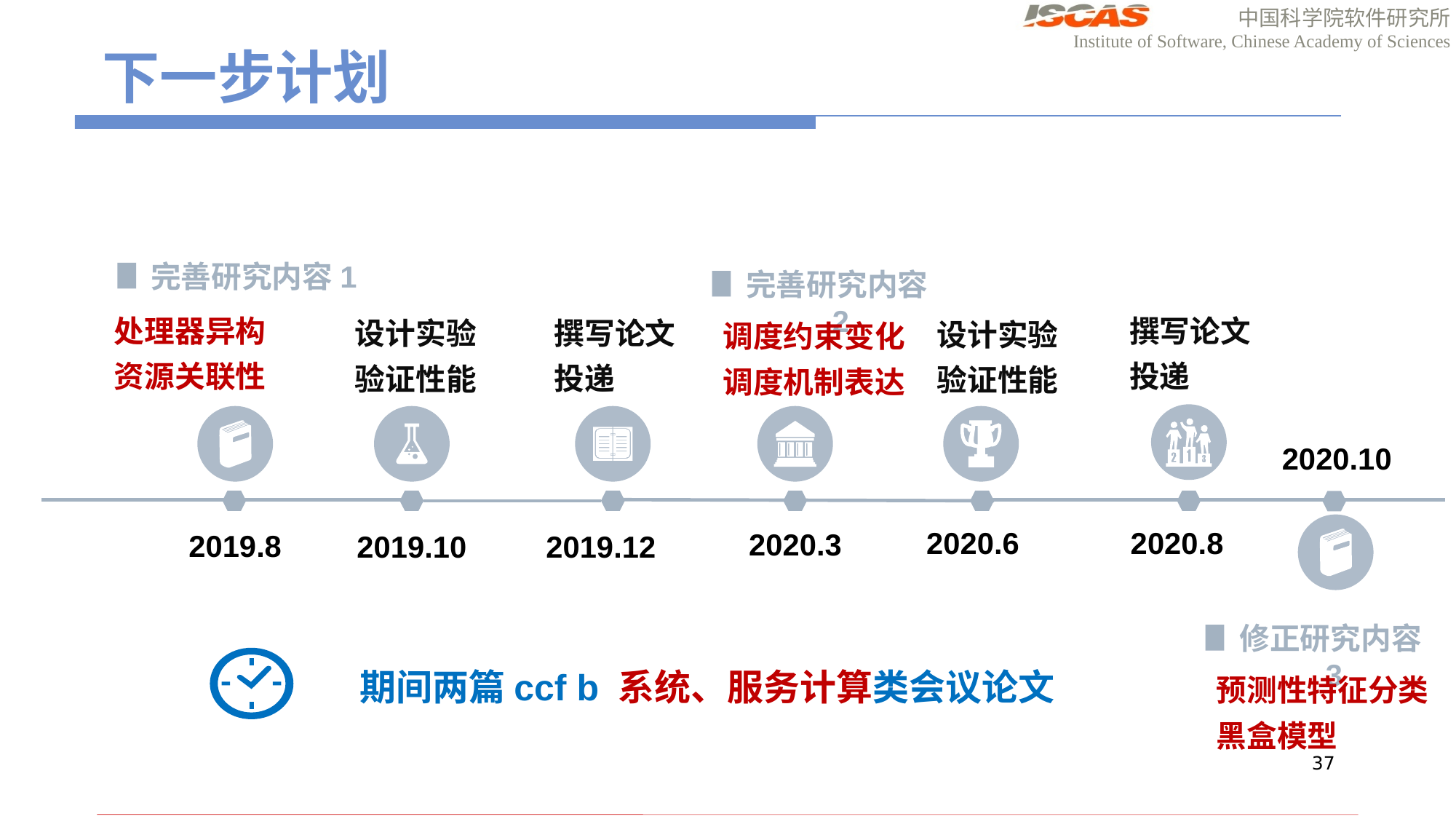

# 下一步计划
完善研究内容1

完善研究内容2

撰写论文投递
处理器异构
资源关联性
撰写论文投递
设计实验
验证性能
设计实验
验证性能
调度约束变化调度机制表达

2020.10

2020.6
2020.8
2020.3
2019.8
2019.12
2019.10
修正研究内容3

期间两篇ccf b 系统、服务计算类会议论文
预测性特征分类黑盒模型
37